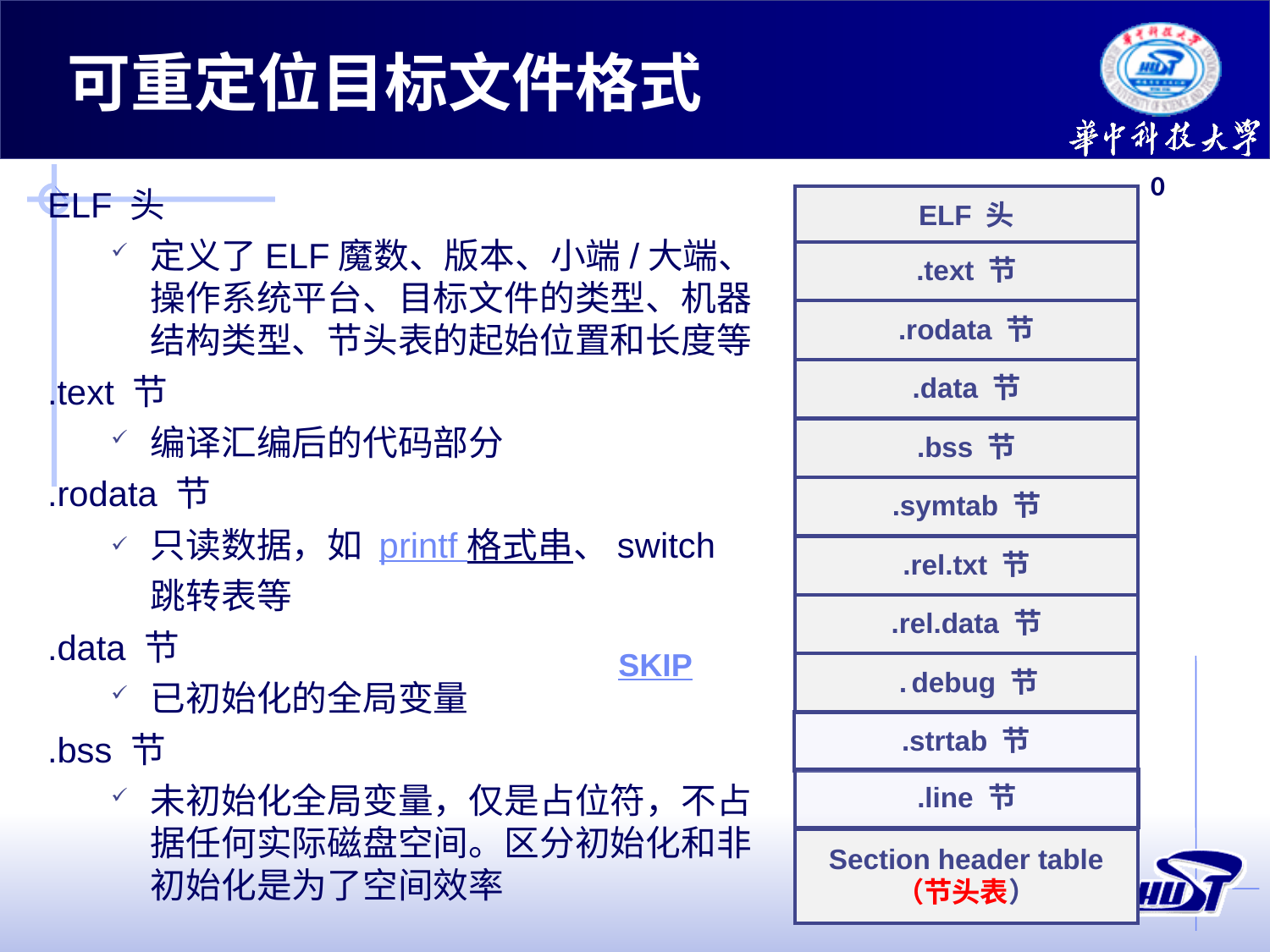

可重定位目标文件格式
0
ELF 头
.text 节
.rodata 节
.data 节
.bss 节
.symtab 节
.rel.txt 节
.rel.data 节
.debug 节
.strtab 节
.line 节
Section header table
（节头表）
ELF 头
定义了ELF魔数、版本、小端/大端、操作系统平台、目标文件的类型、机器结构类型、节头表的起始位置和长度等
.text 节
编译汇编后的代码部分
.rodata 节
只读数据，如 printf 格式串、switch 跳转表等
.data 节
已初始化的全局变量
.bss 节
未初始化全局变量，仅是占位符，不占据任何实际磁盘空间。区分初始化和非初始化是为了空间效率
SKIP